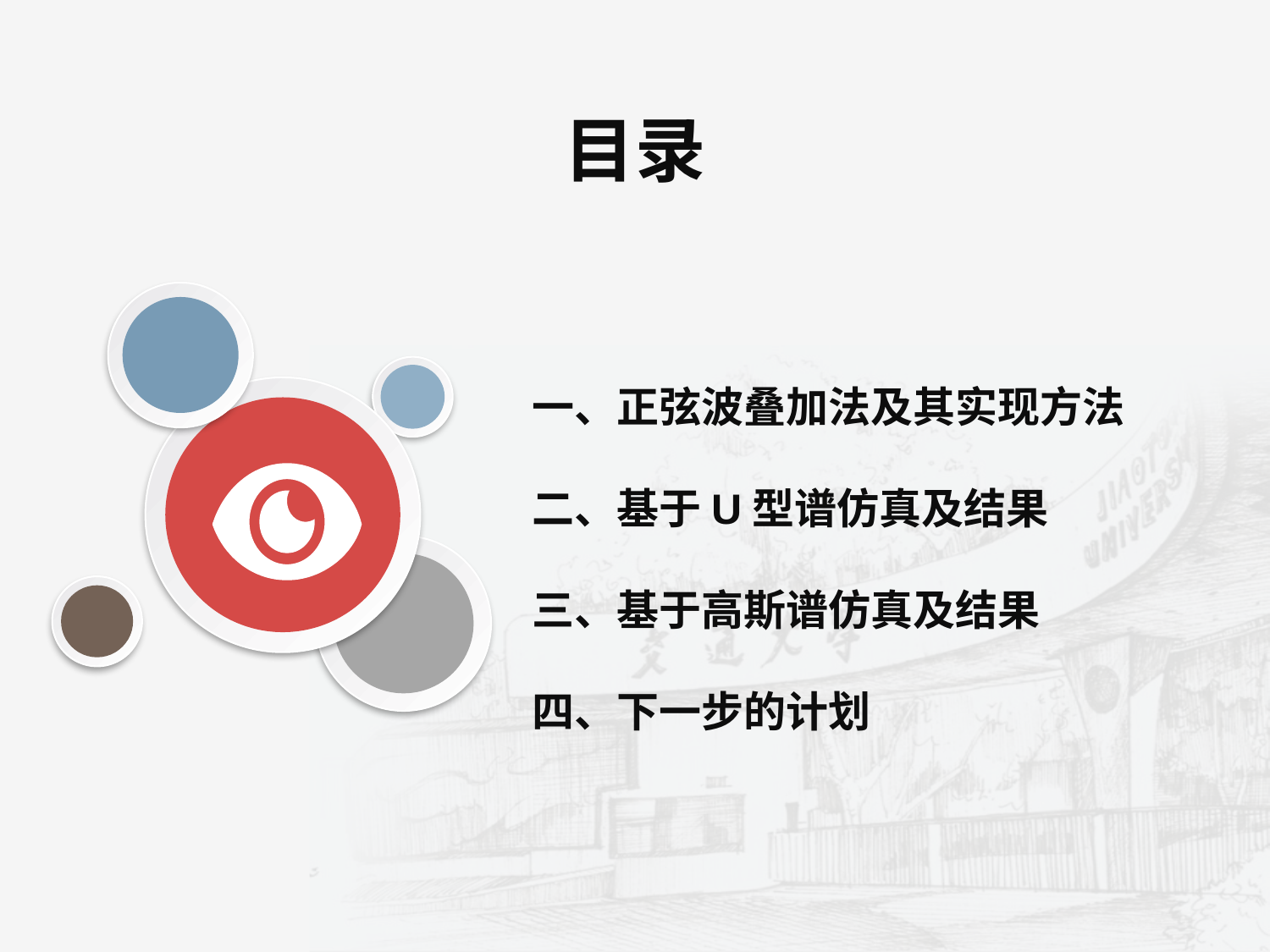

目录

一、正弦波叠加法及其实现方法
二、基于U型谱仿真及结果
三、基于高斯谱仿真及结果
四、下一步的计划